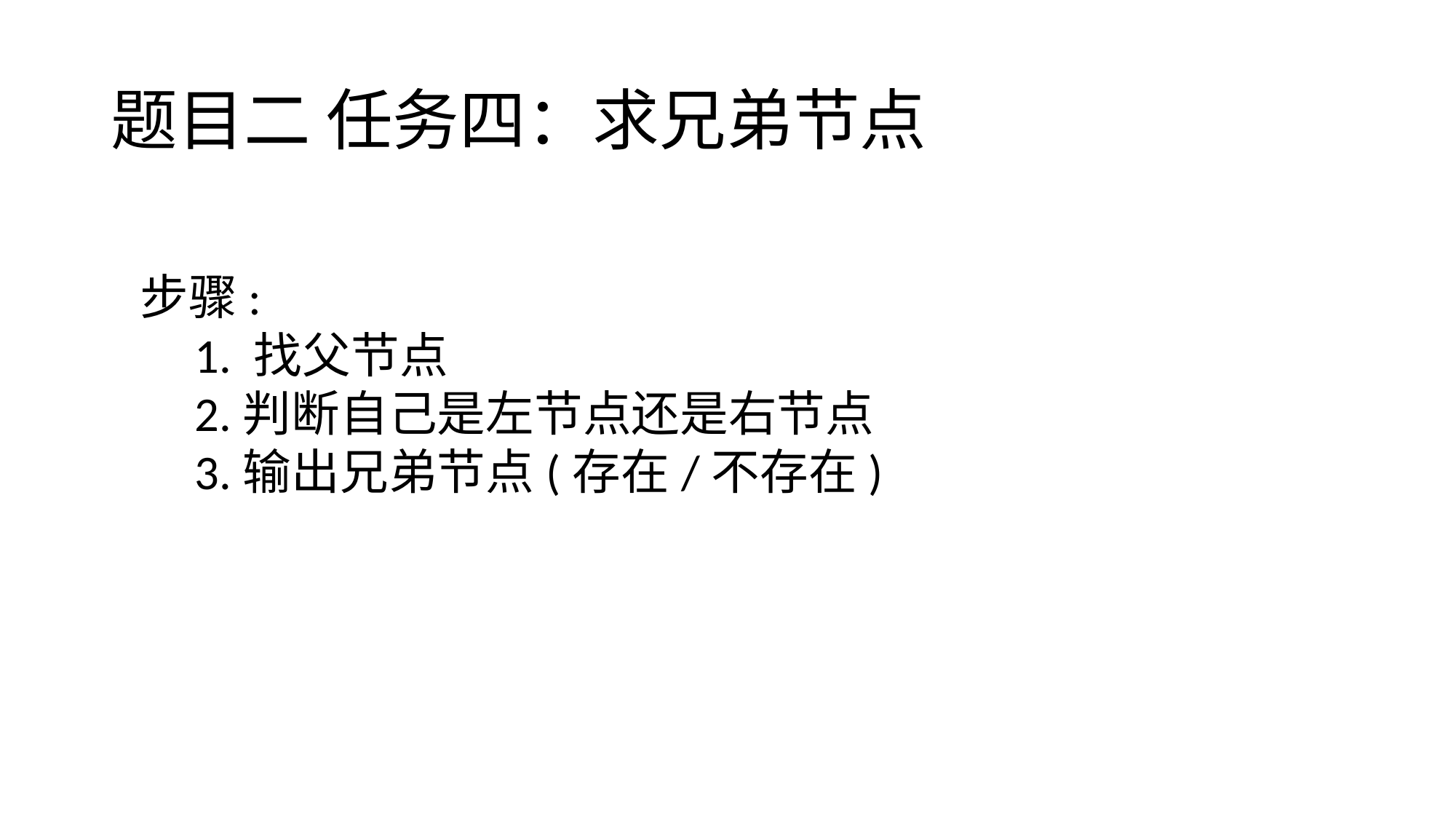

# 题目二 任务四：求兄弟节点
步骤:
1. 找父节点
2.判断自己是左节点还是右节点
3.输出兄弟节点(存在/不存在)